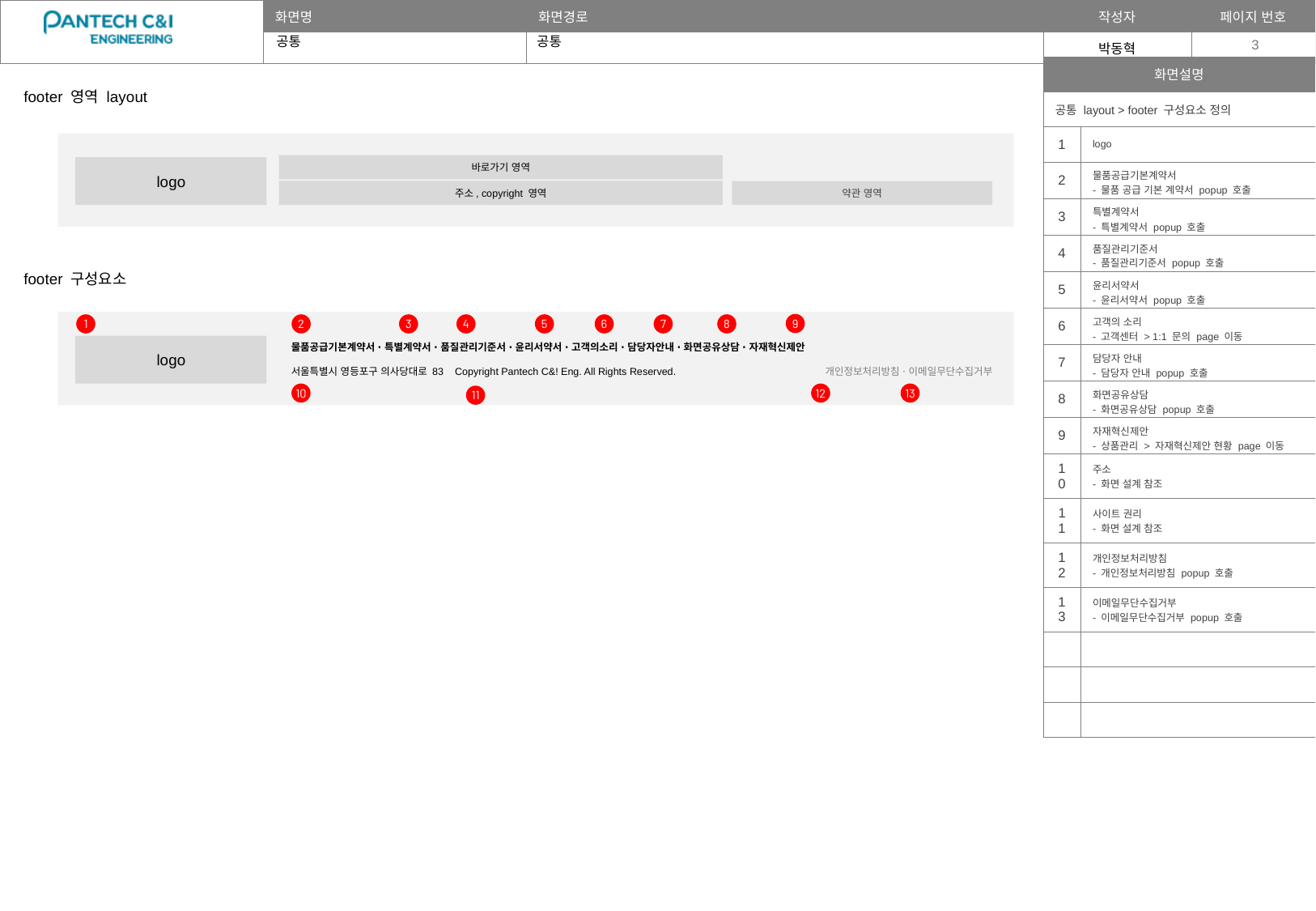

공통
공통
3
| 화면설명 |  |
| --- | --- |
| 공통 layout > footer 구성요소 정의 |  |
| 1 | logo |
| 2 | 물품공급기본계약서 - 물품 공급 기본 계약서 popup 호출 |
| 3 | 특별계약서 - 특별계약서 popup 호출 |
| 4 | 품질관리기준서 - 품질관리기준서 popup 호출 |
| 5 | 윤리서약서 - 윤리서약서 popup 호출 |
| 6 | 고객의 소리 - 고객센터 > 1:1 문의 page 이동 |
| 7 | 담당자 안내 - 담당자 안내 popup 호출 |
| 8 | 화면공유상담 - 화면공유상담 popup 호출 |
| 9 | 자재혁신제안 - 상품관리 > 자재혁신제안 현황 page 이동 |
| 10 | 주소 - 화면 설계 참조 |
| 11 | 사이트 권리 - 화면 설계 참조 |
| 12 | 개인정보처리방침 - 개인정보처리방침 popup 호출 |
| 13 | 이메일무단수집거부 - 이메일무단수집거부 popup 호출 |
|  |  |
|  |  |
|  |  |
footer 영역 layout

바로가기 영역

logo
주소, copyright 영역
약관 영역
footer 구성요소

9
1
2
3
4
5
6
7
8
logo
물품공급기본계약서 ⋅ 특별계약서 ⋅ 품질관리기준서 ⋅ 윤리서약서 ⋅ 고객의소리 ⋅ 담당자안내 ⋅ 화면공유상담 ⋅ 자재혁신제안

서울특별시 영등포구 의사당대로 83    Copyright Pantech C&! Eng. All Rights Reserved.
개인정보처리방침 ⋅ 이메일무단수집거부
10
12
13
11